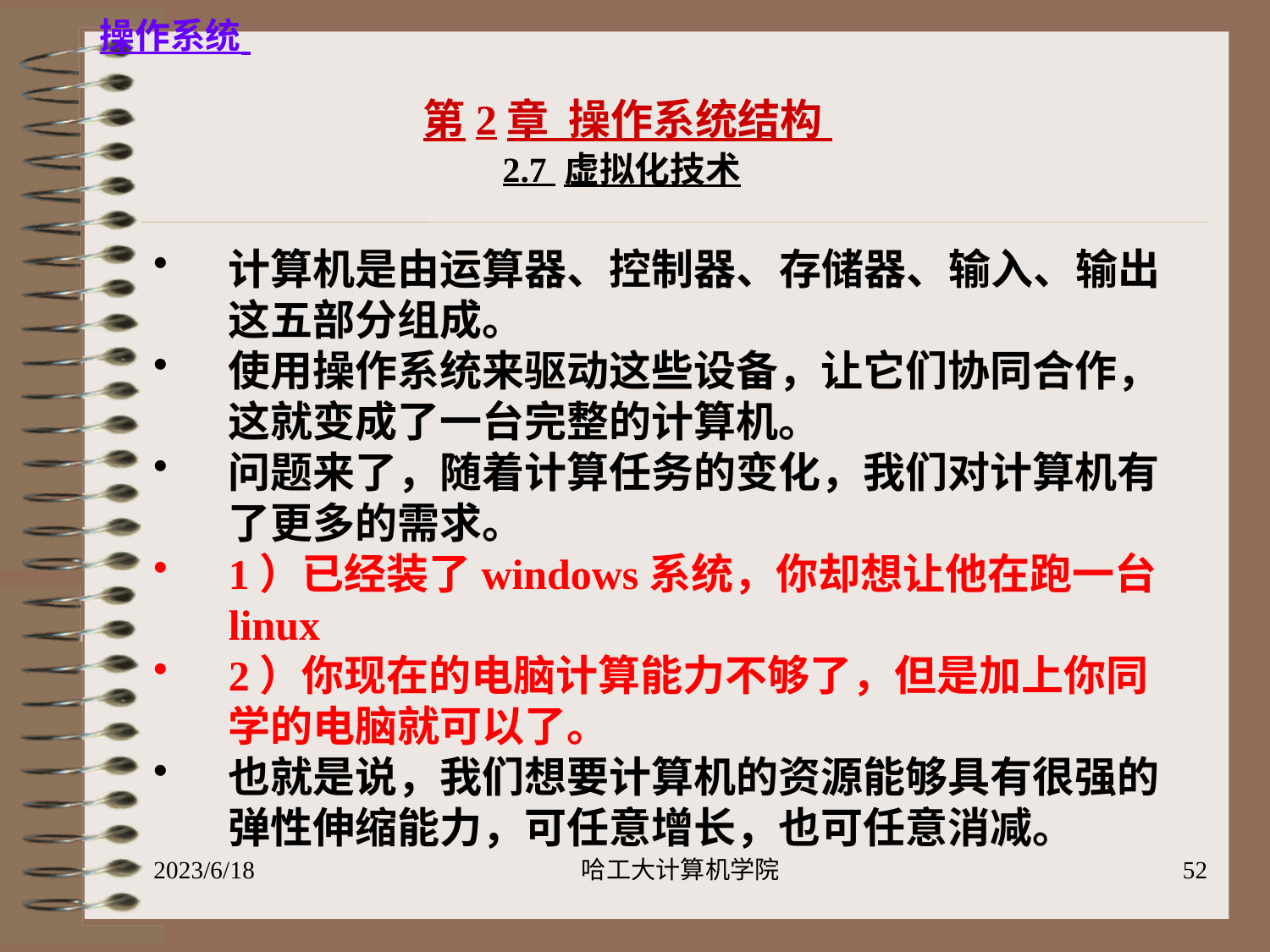

2.7 虚拟化技术
计算机是由运算器、控制器、存储器、输入、输出这五部分组成。
使用操作系统来驱动这些设备，让它们协同合作，这就变成了一台完整的计算机。
问题来了，随着计算任务的变化，我们对计算机有了更多的需求。
1）已经装了windows系统，你却想让他在跑一台linux
2）你现在的电脑计算能力不够了，但是加上你同学的电脑就可以了。
也就是说，我们想要计算机的资源能够具有很强的弹性伸缩能力，可任意增长，也可任意消减。
2023/6/18
哈工大计算机学院
52